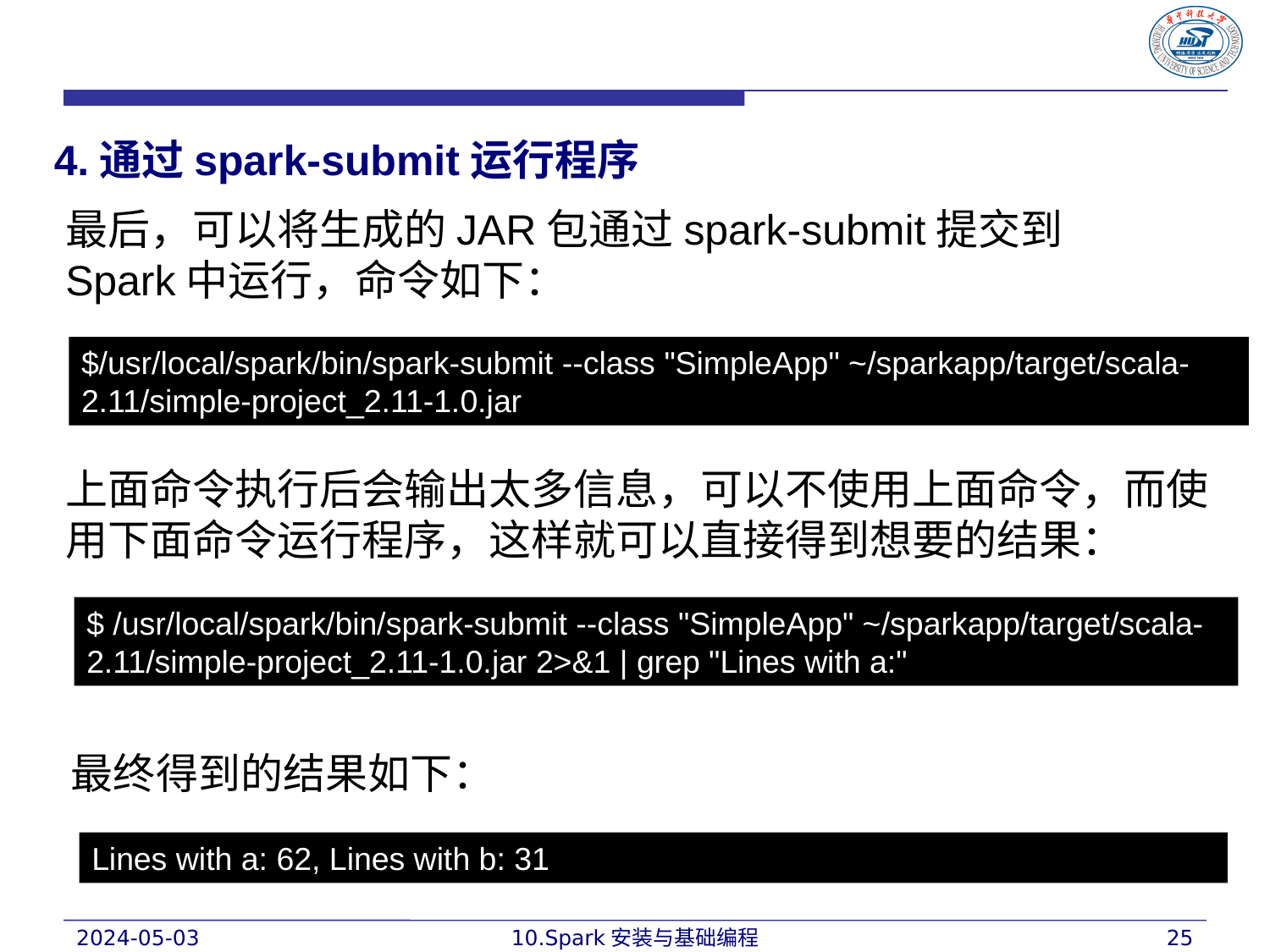

4.通过spark-submit运行程序
最后，可以将生成的JAR包通过spark-submit提交到Spark中运行，命令如下：
$/usr/local/spark/bin/spark-submit --class "SimpleApp" ~/sparkapp/target/scala-2.11/simple-project_2.11-1.0.jar
上面命令执行后会输出太多信息，可以不使用上面命令，而使用下面命令运行程序，这样就可以直接得到想要的结果：
$ /usr/local/spark/bin/spark-submit --class "SimpleApp" ~/sparkapp/target/scala-2.11/simple-project_2.11-1.0.jar 2>&1 | grep "Lines with a:"
最终得到的结果如下：
Lines with a: 62, Lines with b: 31
2024-05-03
10.Spark安装与基础编程
25